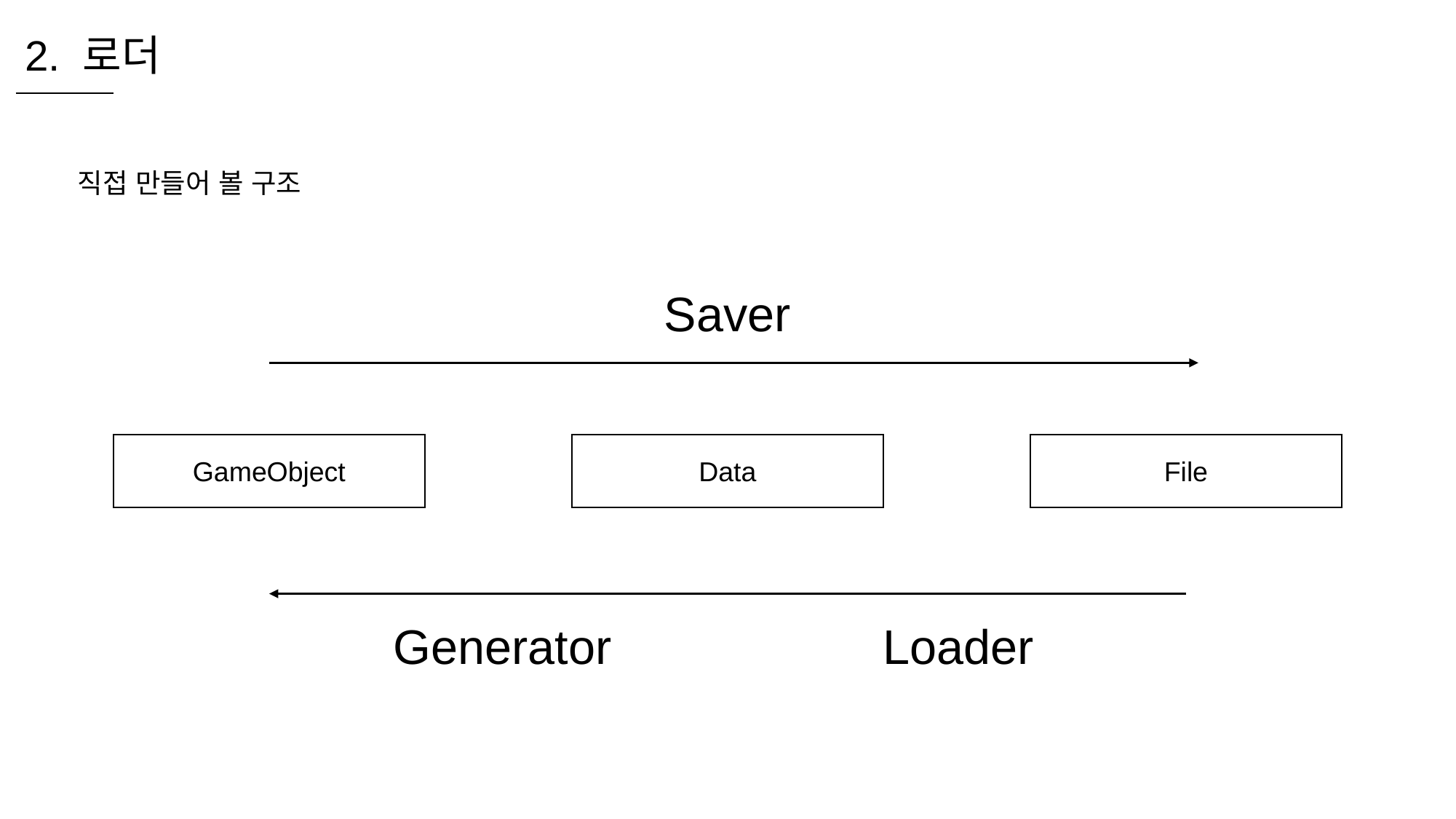

2. 로더
직접 만들어 볼 구조
Saver
GameObject
Data
File
Loader
Generator